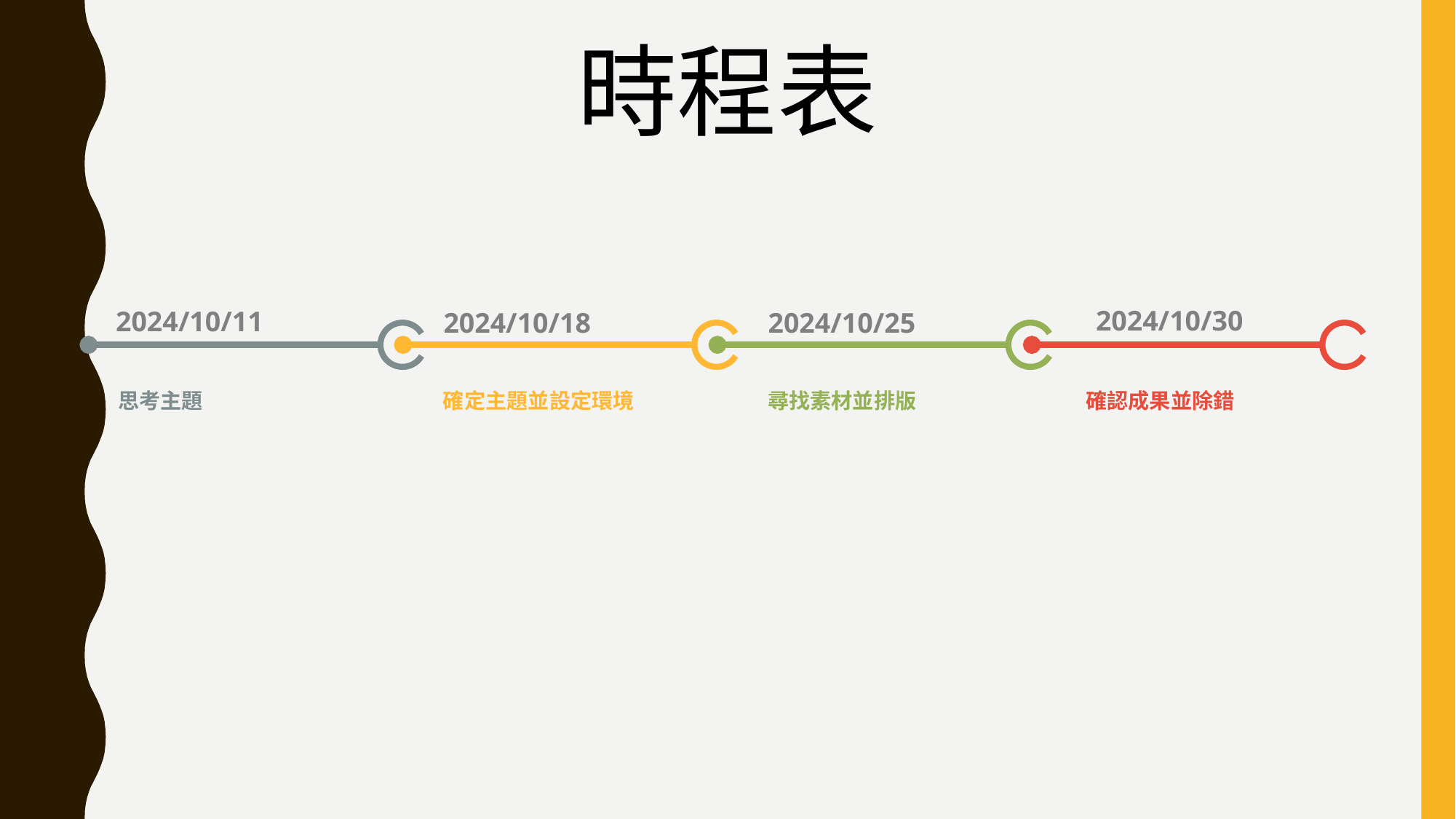

時程表
2024/10/30
2024/10/11
2024/10/25
2024/10/18

思考主題
尋找素材並排版
確認成果並除錯
確定主題並設定環境